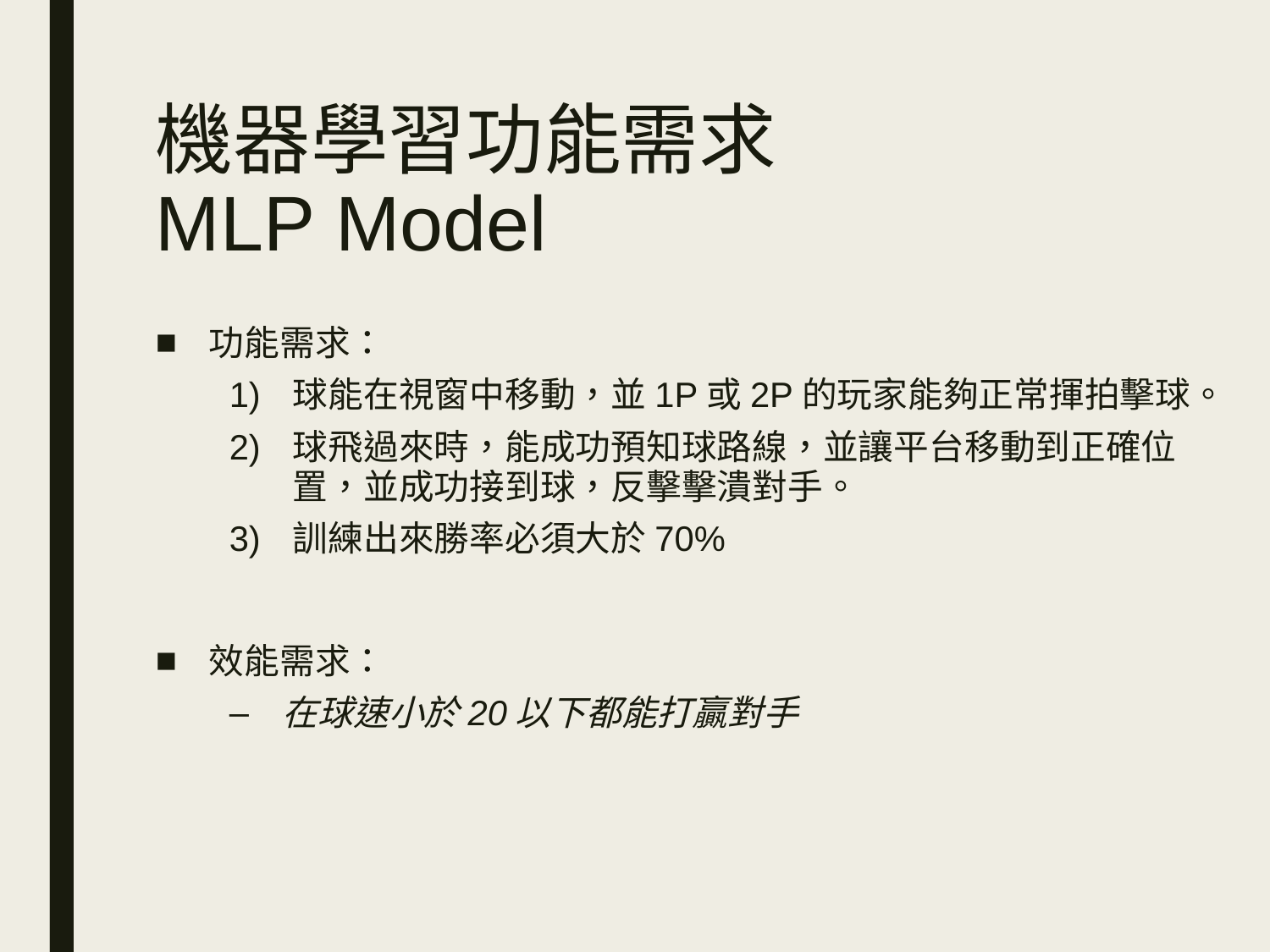

# 機器學習功能需求 MLP Model
功能需求：
球能在視窗中移動，並1P或2P的玩家能夠正常揮拍擊球。
球飛過來時，能成功預知球路線，並讓平台移動到正確位置，並成功接到球，反擊擊潰對手。
訓練出來勝率必須大於70%

效能需求：
在球速小於20以下都能打贏對手